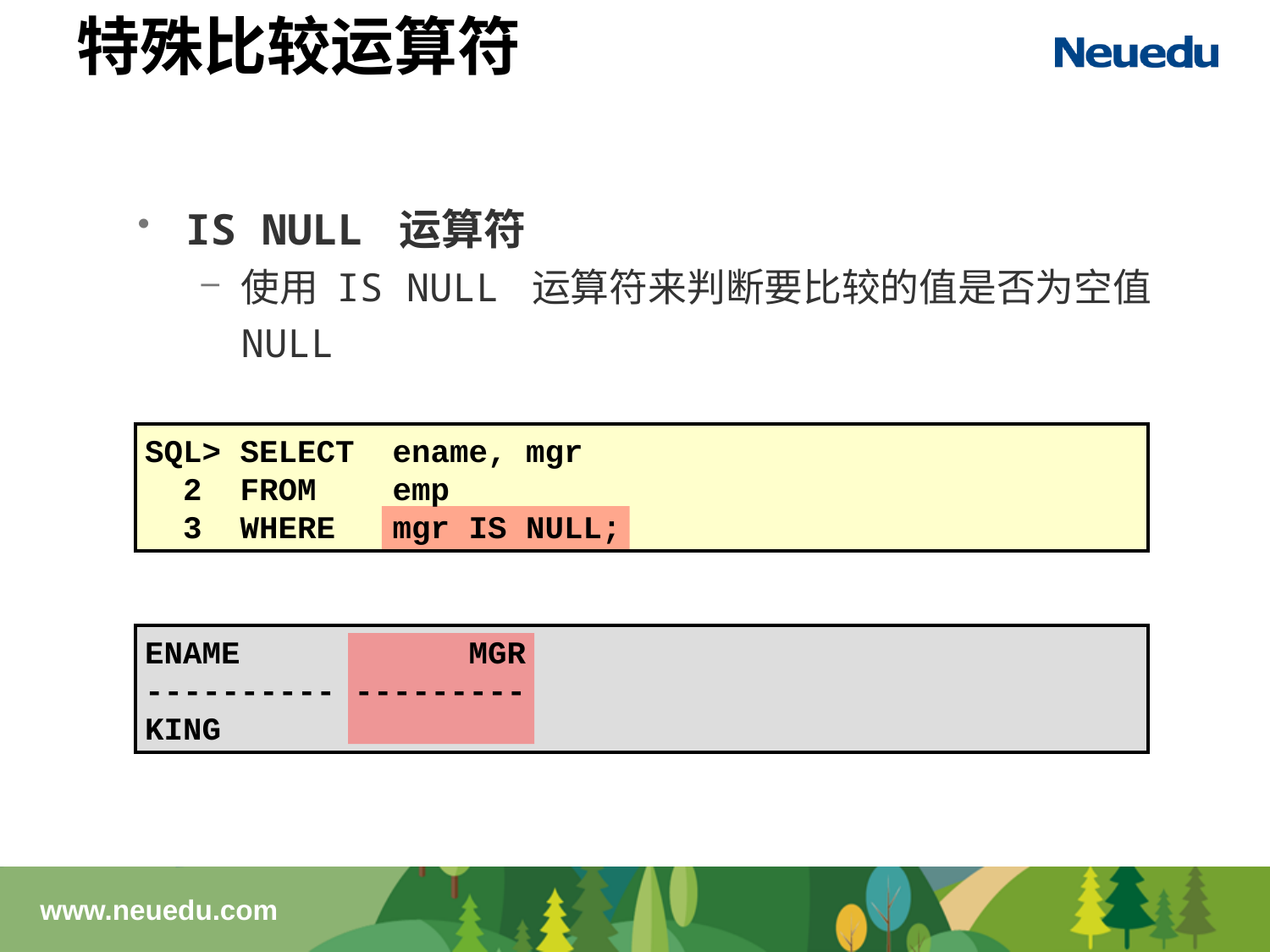

# 特殊比较运算符
IS NULL 运算符
使用 IS NULL 运算符来判断要比较的值是否为空值NULL
SQL> SELECT  ename, mgr
  2  FROM    emp
  3  WHERE   mgr IS NULL;

ENAME            MGR
---------- ---------
KING